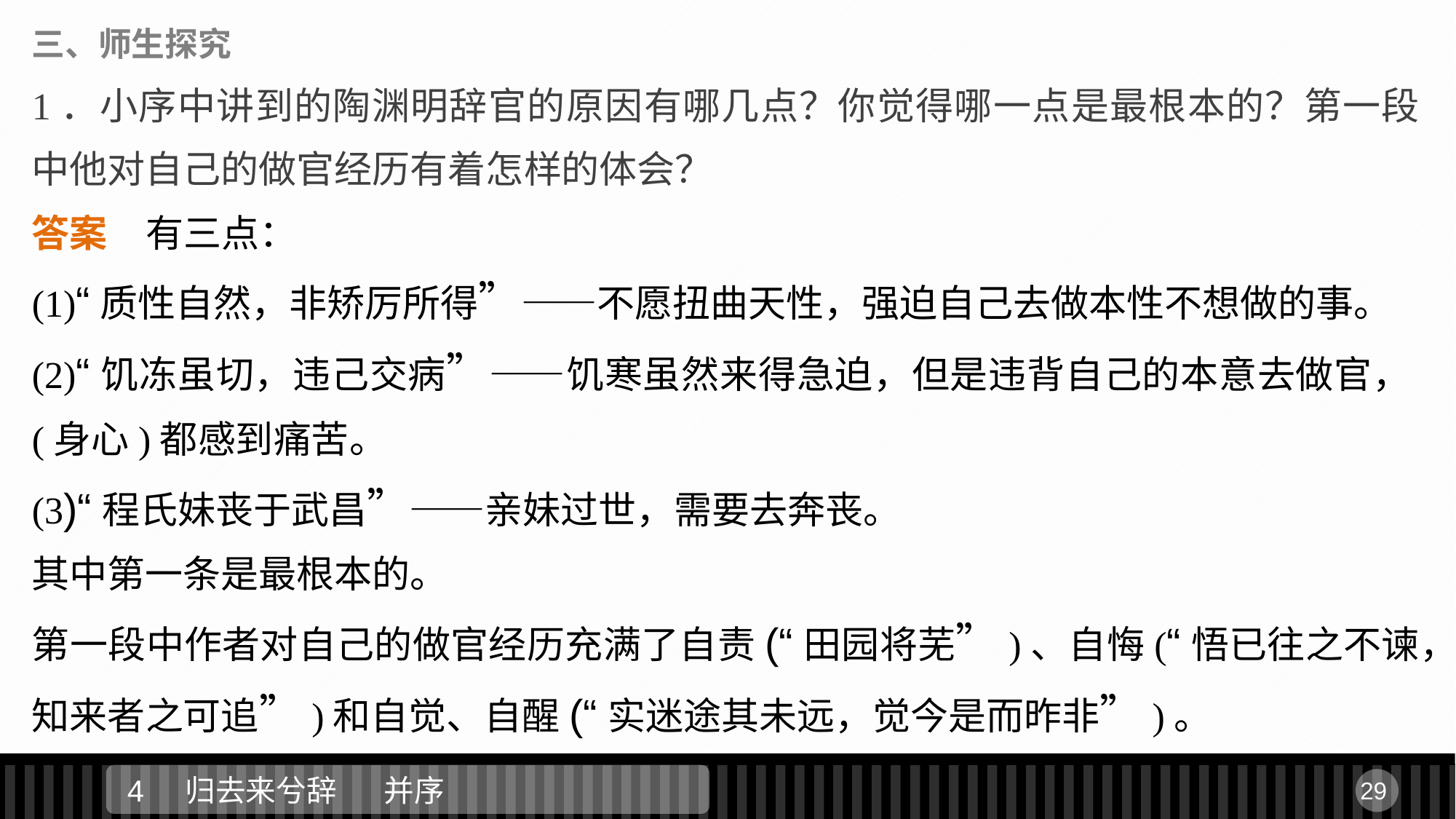

三、师生探究
1．小序中讲到的陶渊明辞官的原因有哪几点？你觉得哪一点是最根本的？第一段中他对自己的做官经历有着怎样的体会？
答案　有三点：
(1)“质性自然，非矫厉所得”——不愿扭曲天性，强迫自己去做本性不想做的事。
(2)“饥冻虽切，违己交病”——饥寒虽然来得急迫，但是违背自己的本意去做官，(身心)都感到痛苦。
(3)“程氏妹丧于武昌”——亲妹过世，需要去奔丧。
其中第一条是最根本的。
第一段中作者对自己的做官经历充满了自责(“田园将芜”)、自悔(“悟已往之不谏，知来者之可追”)和自觉、自醒(“实迷途其未远，觉今是而昨非”)。